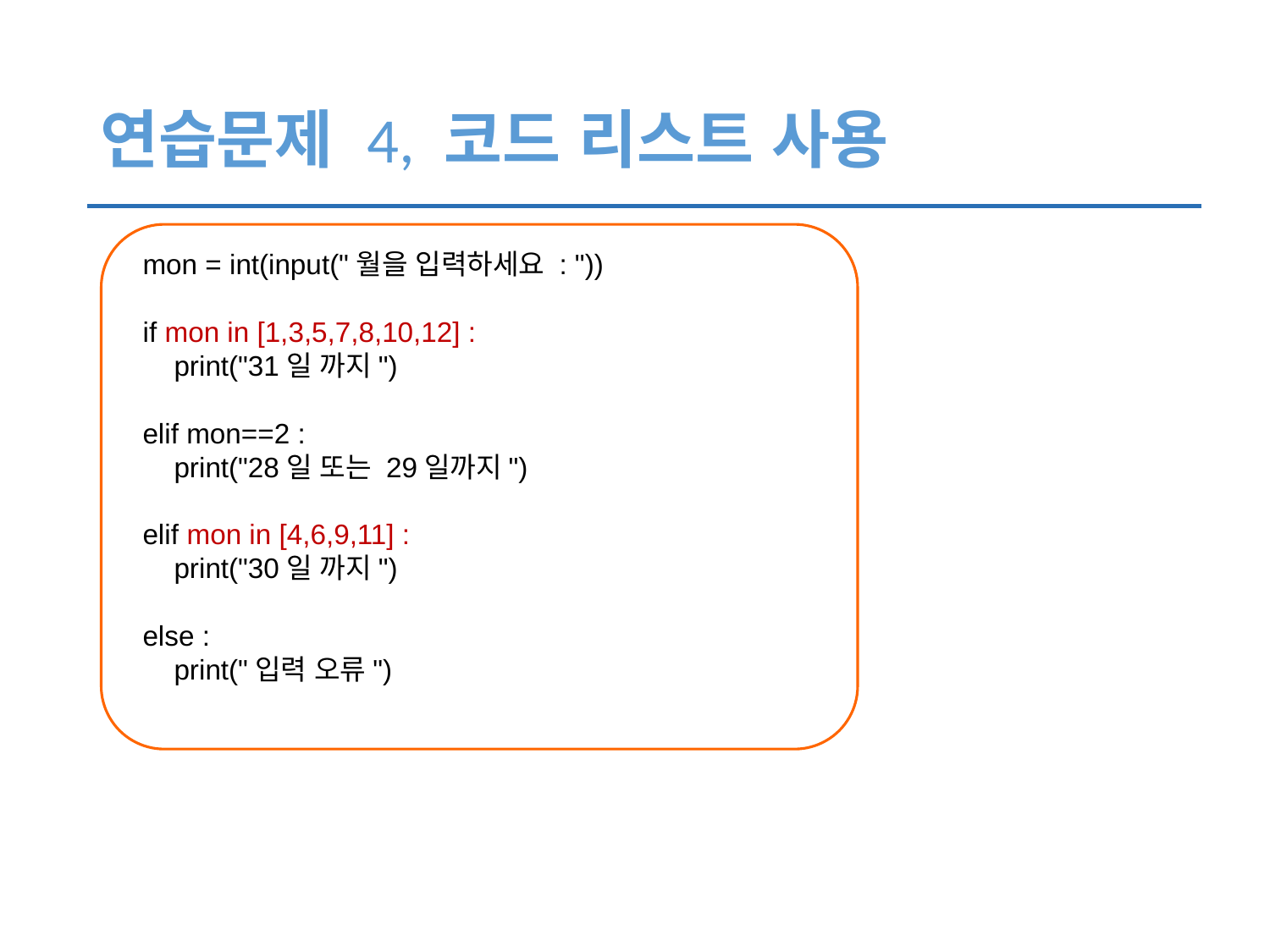

# 연습문제 4, 코드 리스트 사용

mon = int(input("월을 입력하세요 : "))

if mon in [1,3,5,7,8,10,12] :
    print("31일 까지")

elif mon==2 :
    print("28일 또는 29일까지")

elif mon in [4,6,9,11] :
    print("30일 까지")

else :
    print("입력 오류")